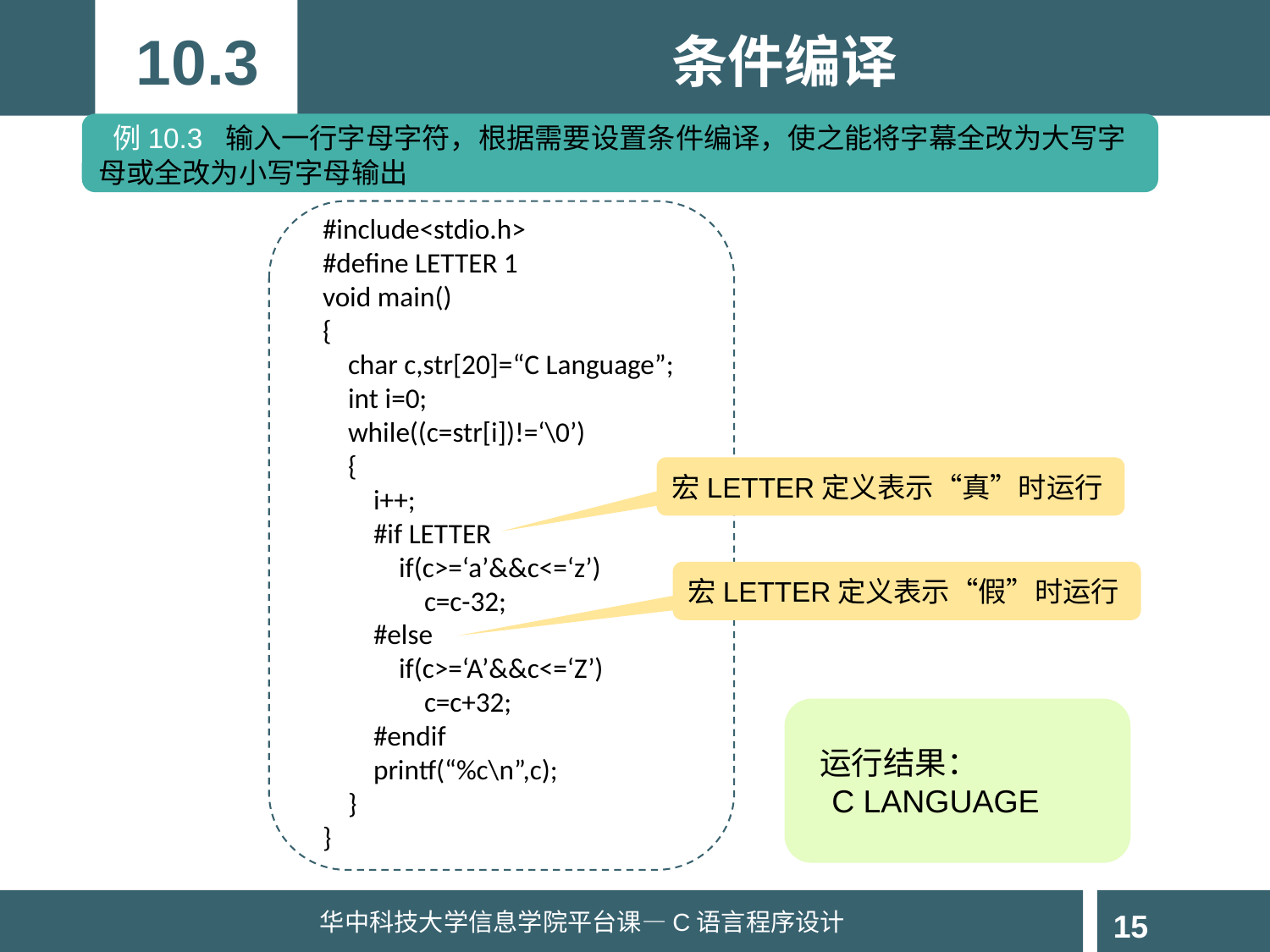

10.3
条件编译
 例10.3  输入一行字母字符，根据需要设置条件编译，使之能将字幕全改为大写字母或全改为小写字母输出

#include<stdio.h>
#define LETTER 1
void main()
{
    char c,str[20]=“C Language”;
    int i=0;
    while((c=str[i])!=‘\0’)
    {
        i++;
        #if LETTER
            if(c>=‘a’&&c<=‘z’)
                c=c-32;
        #else
            if(c>=‘A’&&c<=‘Z’)
                c=c+32;
        #endif
        printf(“%c\n”,c);
    }
}

宏LETTER定义表示“真”时运行
宏LETTER定义表示“假”时运行
 运行结果：
   C LANGUAGE